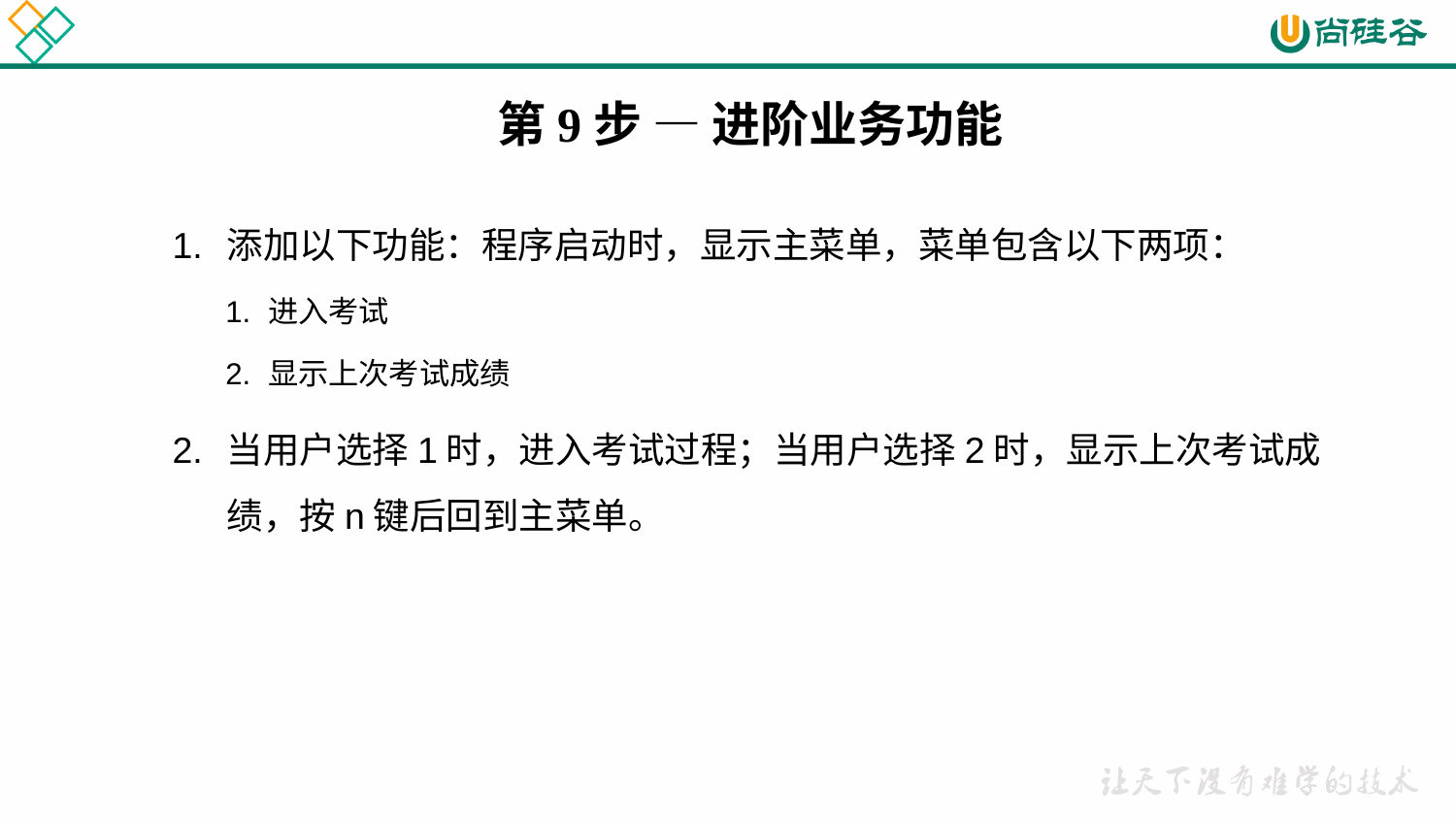

# 第9步 — 进阶业务功能
添加以下功能：程序启动时，显示主菜单，菜单包含以下两项：
进入考试
显示上次考试成绩
当用户选择1时，进入考试过程；当用户选择2时，显示上次考试成绩，按n键后回到主菜单。